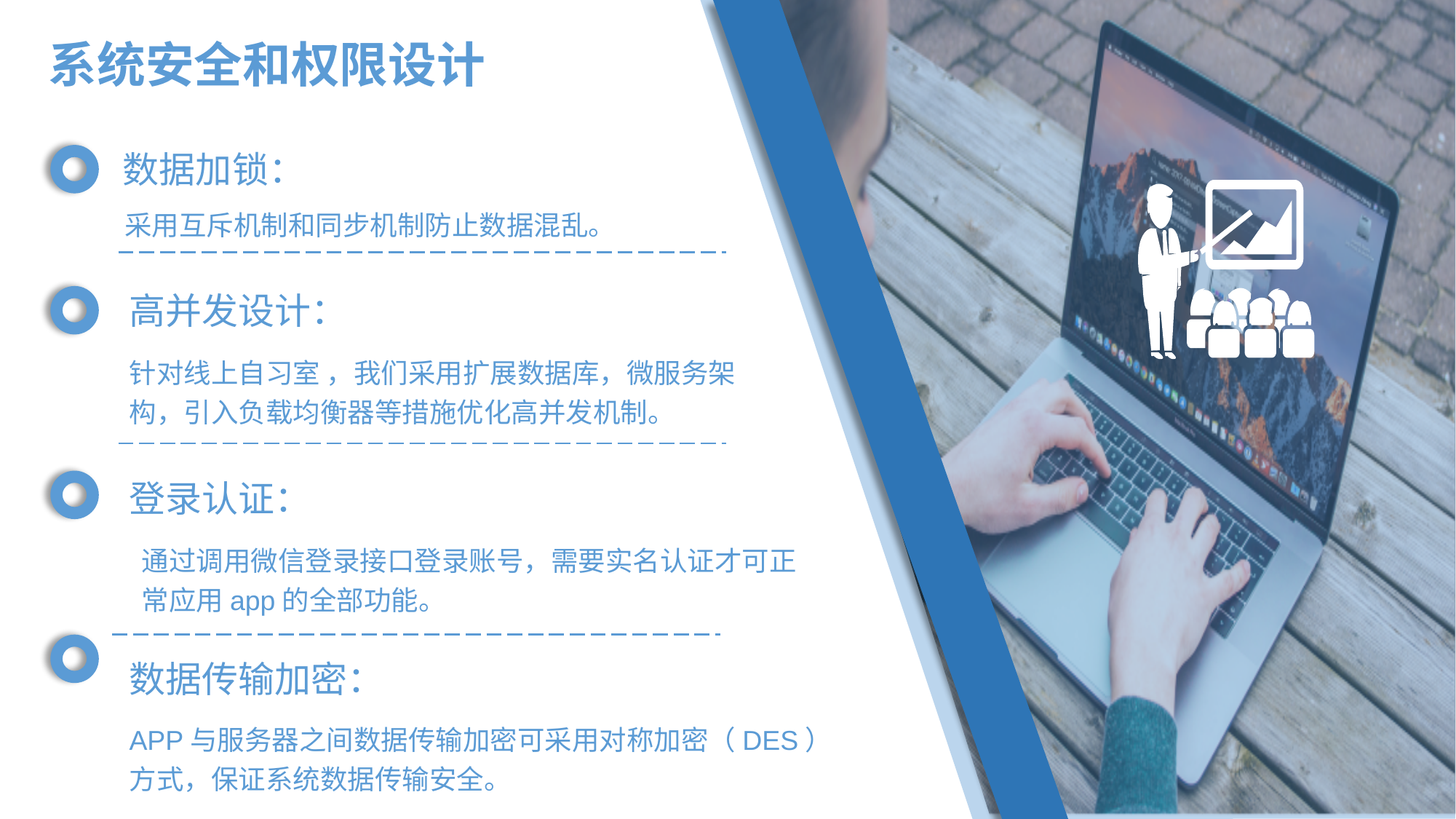

系统安全和权限设计
数据加锁：

采用互斥机制和同步机制防止数据混乱。
高并发设计：

针对线上自习室 ，我们采用扩展数据库，微服务架构，引入负载均衡器等措施优化高并发机制。
登录认证：

通过调用微信登录接口登录账号，需要实名认证才可正常应用app的全部功能。

数据传输加密：
APP与服务器之间数据传输加密可采用对称加密（DES）方式，保证系统数据传输安全。